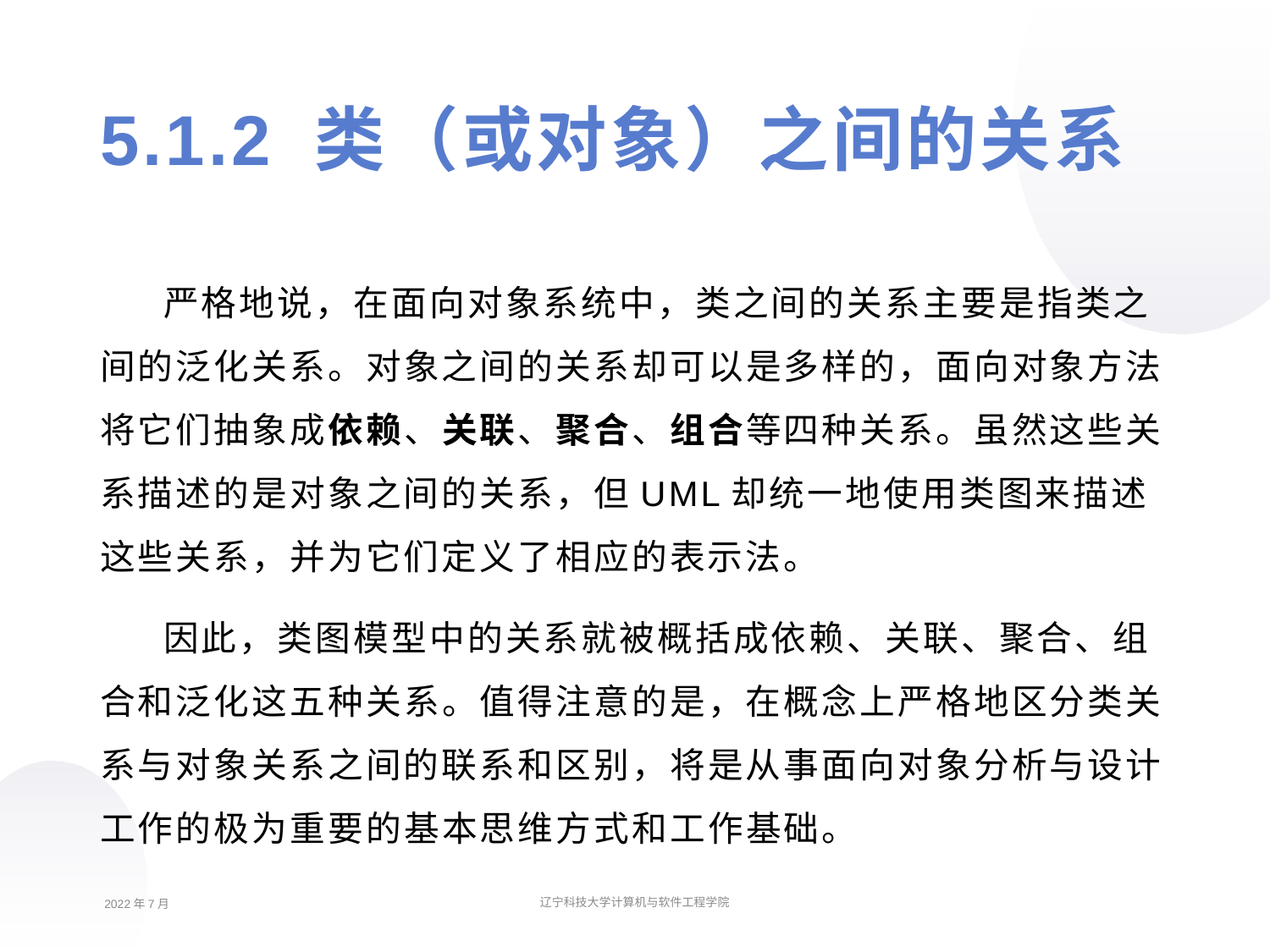

5.1.2 类（或对象）之间的关系
严格地说，在面向对象系统中，类之间的关系主要是指类之间的泛化关系。对象之间的关系却可以是多样的，面向对象方法将它们抽象成依赖、关联、聚合、组合等四种关系。虽然这些关系描述的是对象之间的关系，但UML却统一地使用类图来描述这些关系，并为它们定义了相应的表示法。
因此，类图模型中的关系就被概括成依赖、关联、聚合、组合和泛化这五种关系。值得注意的是，在概念上严格地区分类关系与对象关系之间的联系和区别，将是从事面向对象分析与设计工作的极为重要的基本思维方式和工作基础。

2022年7月
辽宁科技大学计算机与软件工程学院
12